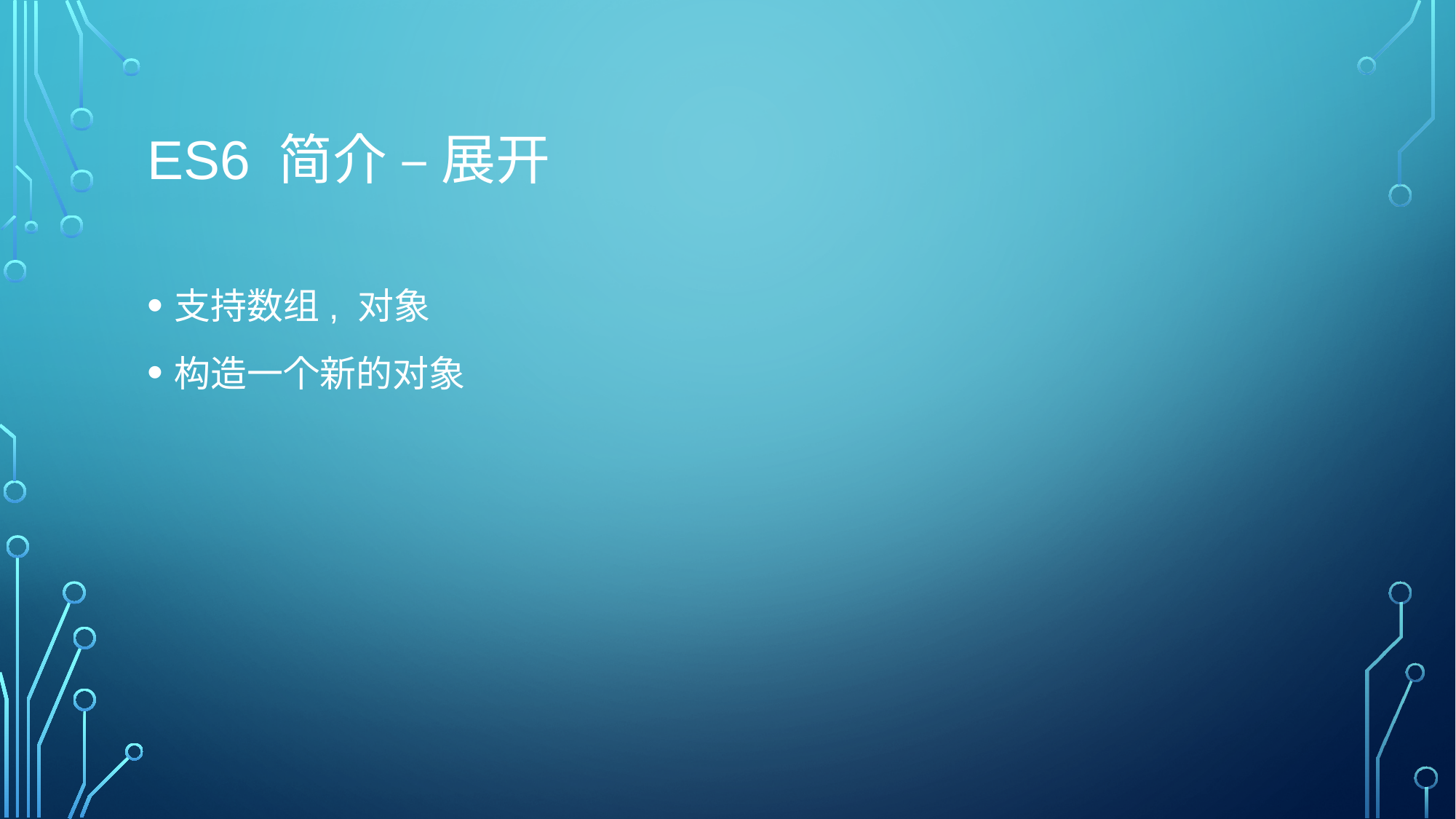

# ES6 简介 – 展开
支持数组, 对象
构造一个新的对象